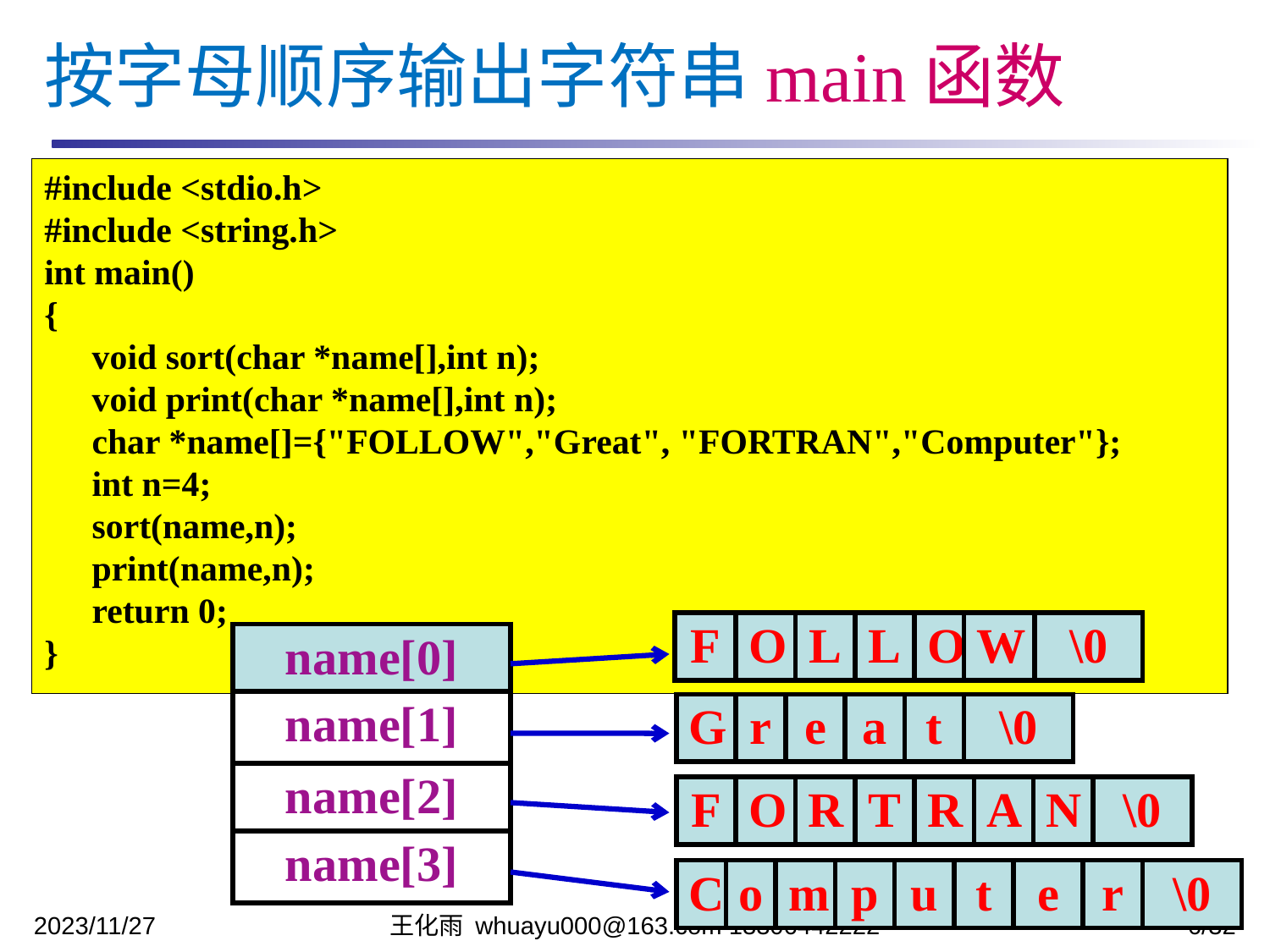

按字母顺序输出字符串main函数
#include <stdio.h>
#include <string.h>
int main()
{
  	void sort(char *name[],int n);
  	void print(char *name[],int n);
  	char *name[]={"FOLLOW","Great", "FORTRAN","Computer"};
  	int n=4;
  	sort(name,n);
  	print(name,n);
  	return 0;
}
| F | O | L | L | O | W | \0 |
| --- | --- | --- | --- | --- | --- | --- |
| name[0] |
| --- |
| name[1] |
| name[2] |
| name[3] |
| G | r | e | a | t | \0 |
| --- | --- | --- | --- | --- | --- |
| F | O | R | T | R | A | N | \0 |
| --- | --- | --- | --- | --- | --- | --- | --- |
| C | o | m | p | u | t | e | r | \0 |
| --- | --- | --- | --- | --- | --- | --- | --- | --- |
2023/11/27
王化雨 whuayu000@163.com 13306442222
6/32